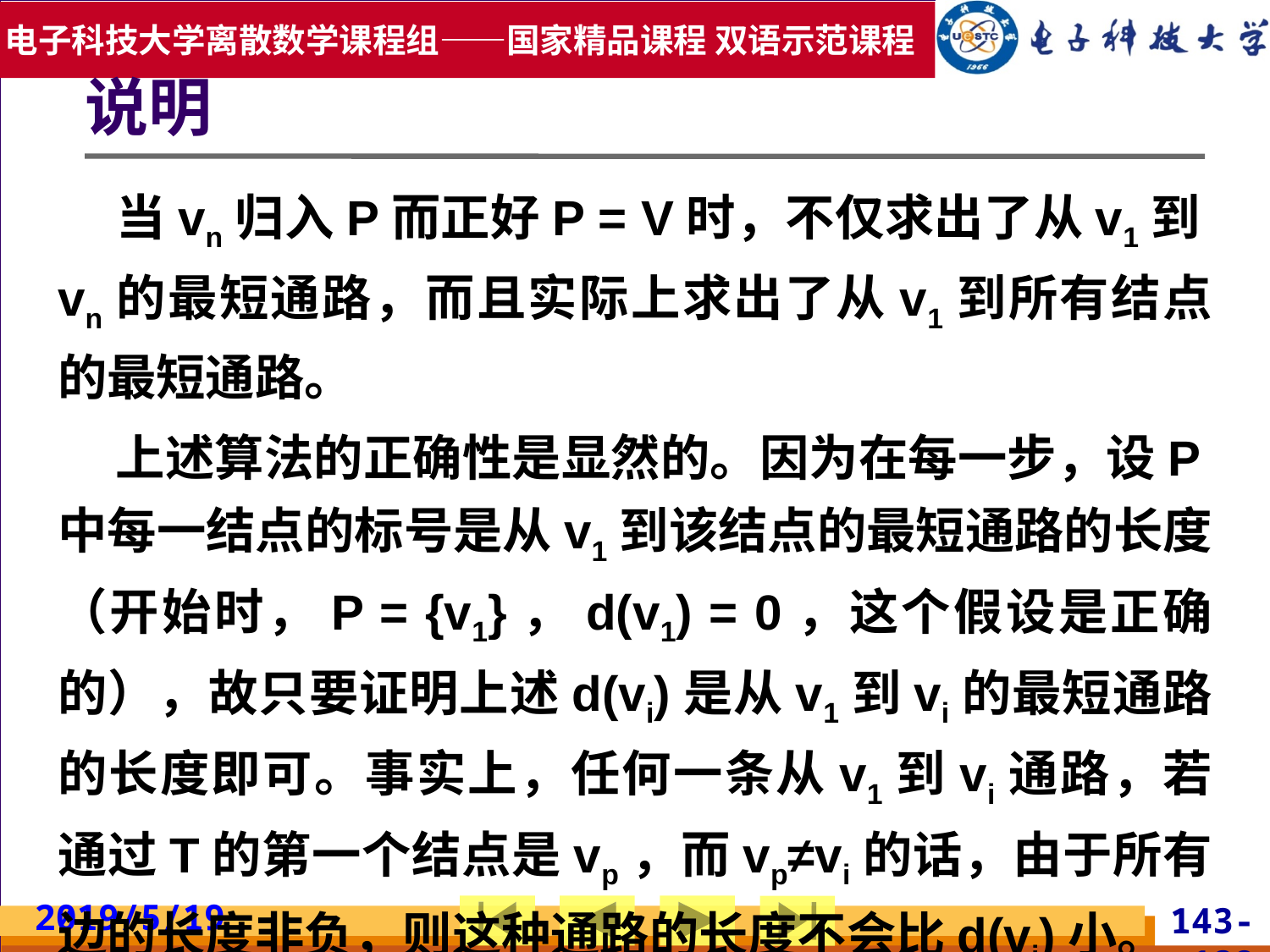

说明
    当vn归入P而正好P = V时，不仅求出了从v1到vn的最短通路，而且实际上求出了从v1到所有结点的最短通路。
    上述算法的正确性是显然的。因为在每一步，设P中每一结点的标号是从v1到该结点的最短通路的长度（开始时，P = {v1}，d(v1) = 0，这个假设是正确的），故只要证明上述d(vi)是从v1到vi的最短通路的长度即可。事实上，任何一条从v1到vi通路，若通过T的第一个结点是vp，而vp≠vi的话，由于所有边的长度非负，则这种通路的长度不会比d(vi)小。
2019/5/19